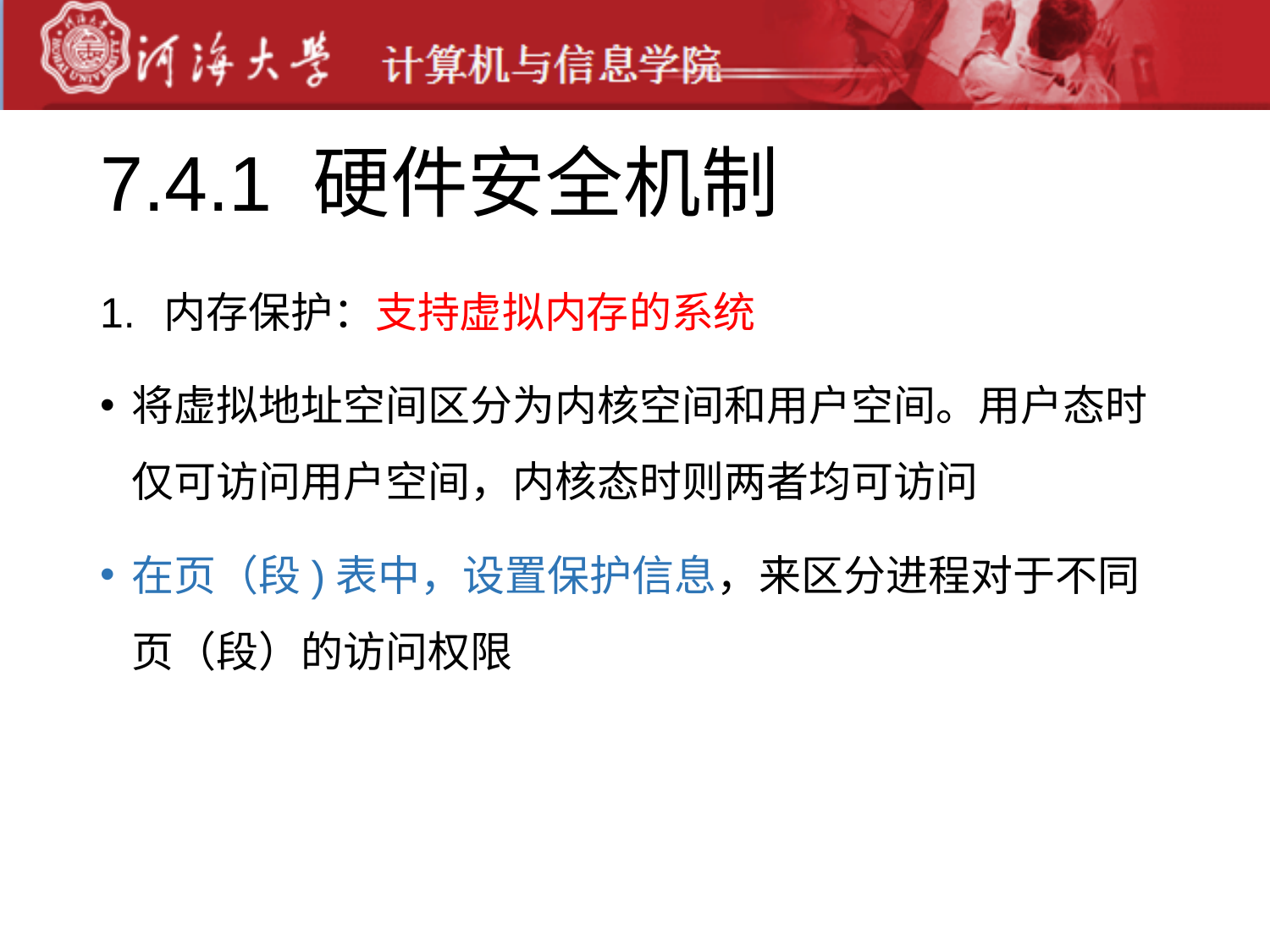

# 7.4.1 硬件安全机制
内存保护：支持虚拟内存的系统
将虚拟地址空间区分为内核空间和用户空间。用户态时仅可访问用户空间，内核态时则两者均可访问
在页（段)表中，设置保护信息，来区分进程对于不同页（段）的访问权限